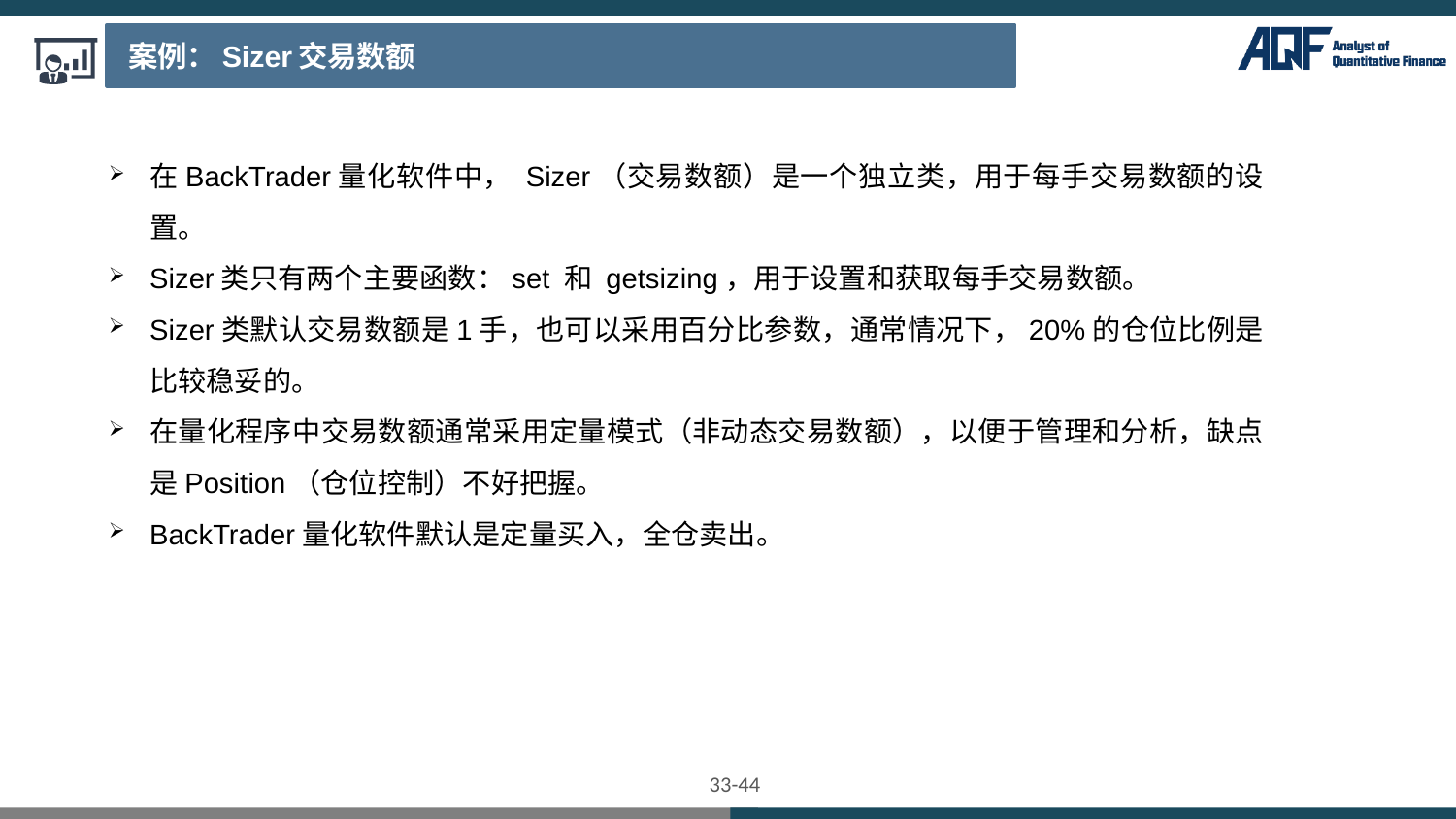

案例：Sizer交易数额
在BackTrader量化软件中， Sizer（交易数额）是一个独立类，用于每手交易数额的设置。
Sizer类只有两个主要函数：set 和 getsizing，用于设置和获取每手交易数额。
Sizer类默认交易数额是1手，也可以采用百分比参数，通常情况下，20%的仓位比例是比较稳妥的。
在量化程序中交易数额通常采用定量模式（非动态交易数额），以便于管理和分析，缺点是Position（仓位控制）不好把握。
BackTrader量化软件默认是定量买入，全仓卖出。